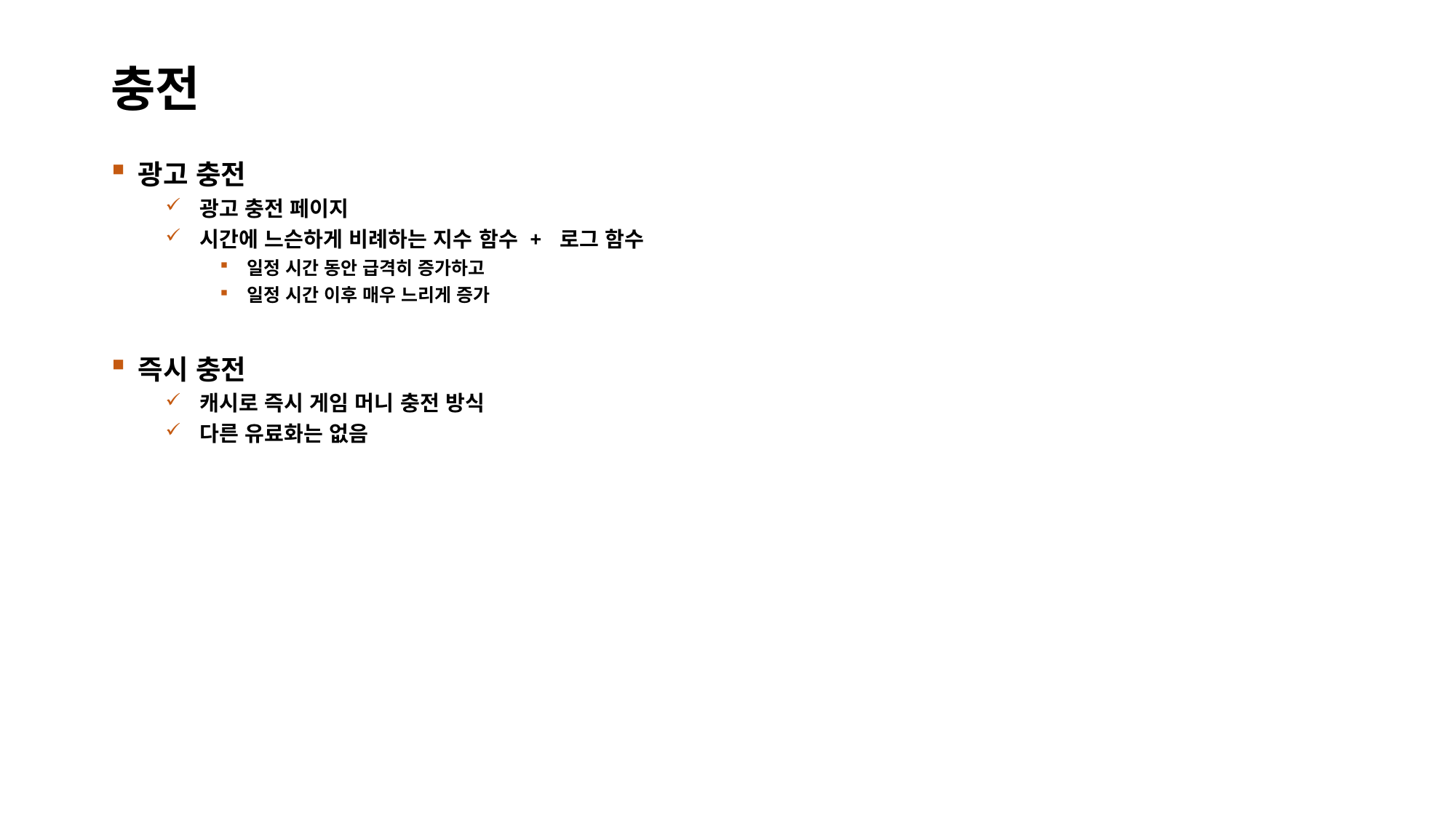

# 충전
광고 충전
광고 충전 페이지
시간에 느슨하게 비례하는 지수 함수 + 로그 함수
일정 시간 동안 급격히 증가하고
일정 시간 이후 매우 느리게 증가

즉시 충전
캐시로 즉시 게임 머니 충전 방식
다른 유료화는 없음